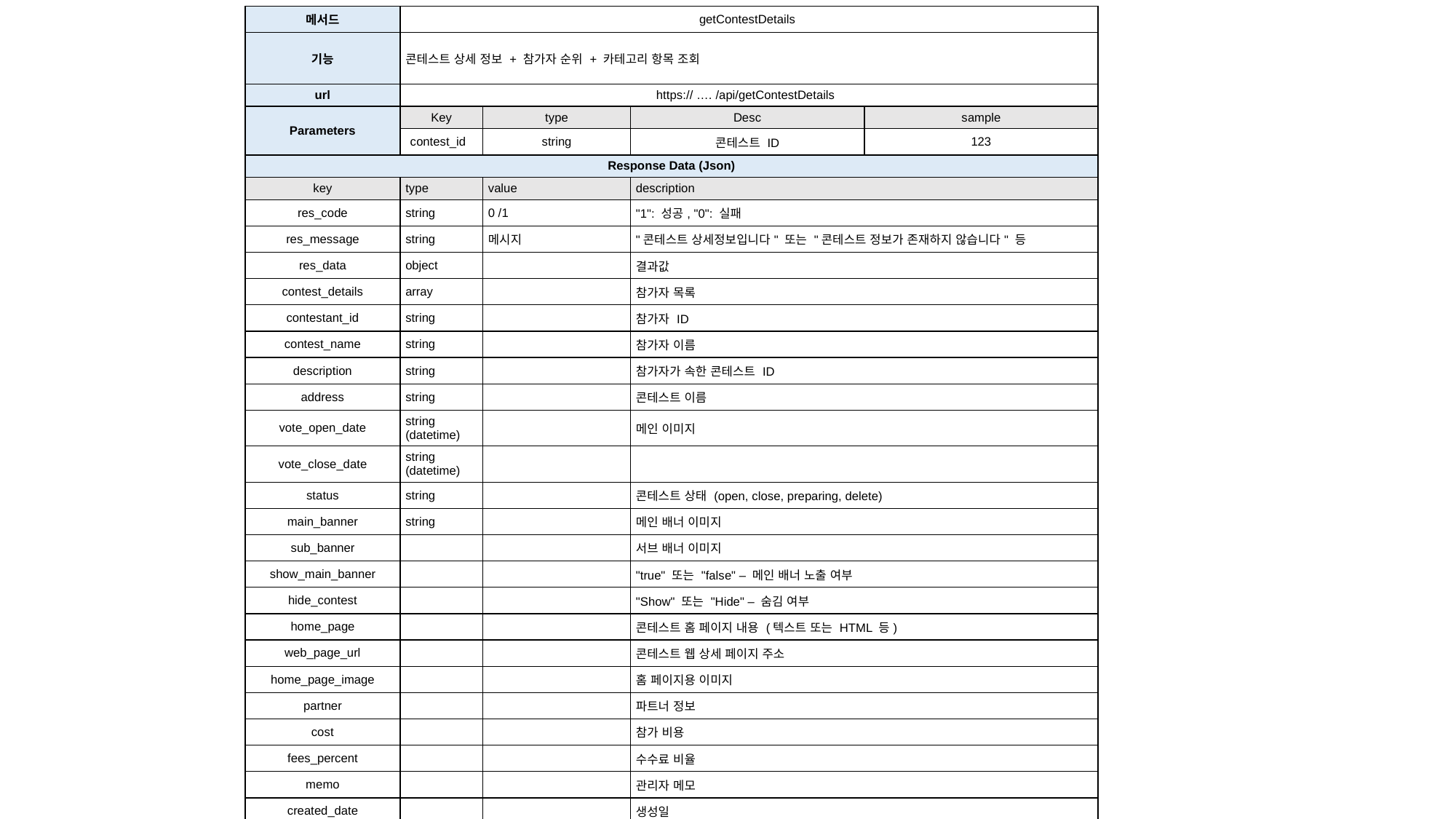

| 메서드 | getContestDetails |  |  |  |
| --- | --- | --- | --- | --- |
| 기능 | 콘테스트 상세 정보 + 참가자 순위 + 카테고리 항목 조회 |  |  |  |
| url | https:// …. /api/getContestDetails |  |  |  |
| Parameters | Key | type | Desc | sample |
|  | contest\_id | string | 콘테스트 ID | 123 |
| Response Data (Json) |  |  |  |  |
| key | type | value | description |  |
| res\_code | string | 0 /1 | "1": 성공, "0": 실패 |  |
| res\_message | string | 메시지 | "콘테스트 상세정보입니다" 또는 "콘테스트 정보가 존재하지 않습니다" 등 |  |
| res\_data | object |  | 결과값 |  |
| contest\_details | array |  | 참가자 목록 |  |
| contestant\_id | string |  | 참가자 ID |  |
| contest\_name | string |  | 참가자 이름 |  |
| description | string |  | 참가자가 속한 콘테스트 ID |  |
| address | string |  | 콘테스트 이름 |  |
| vote\_open\_date | string (datetime) |  | 메인 이미지 |  |
| vote\_close\_date | string (datetime) |  |  |  |
| status | string |  | 콘테스트 상태 (open, close, preparing, delete) |  |
| main\_banner | string |  | 메인 배너 이미지 |  |
| sub\_banner |  |  | 서브 배너 이미지 |  |
| show\_main\_banner |  |  | "true" 또는 "false" – 메인 배너 노출 여부 |  |
| hide\_contest |  |  | "Show" 또는 "Hide" – 숨김 여부 |  |
| home\_page |  |  | 콘테스트 홈 페이지 내용 (텍스트 또는 HTML 등) |  |
| web\_page\_url |  |  | 콘테스트 웹 상세 페이지 주소 |  |
| home\_page\_image |  |  | 홈 페이지용 이미지 |  |
| partner |  |  | 파트너 정보 |  |
| cost |  |  | 참가 비용 |  |
| fees\_percent |  |  | 수수료 비율 |  |
| memo |  |  | 관리자 메모 |  |
| created\_date |  |  | 생성일 |  |
| updated\_date |  |  | 수정일 |  |
| total\_vote |  |  | 누적 총 득표 수 |  |